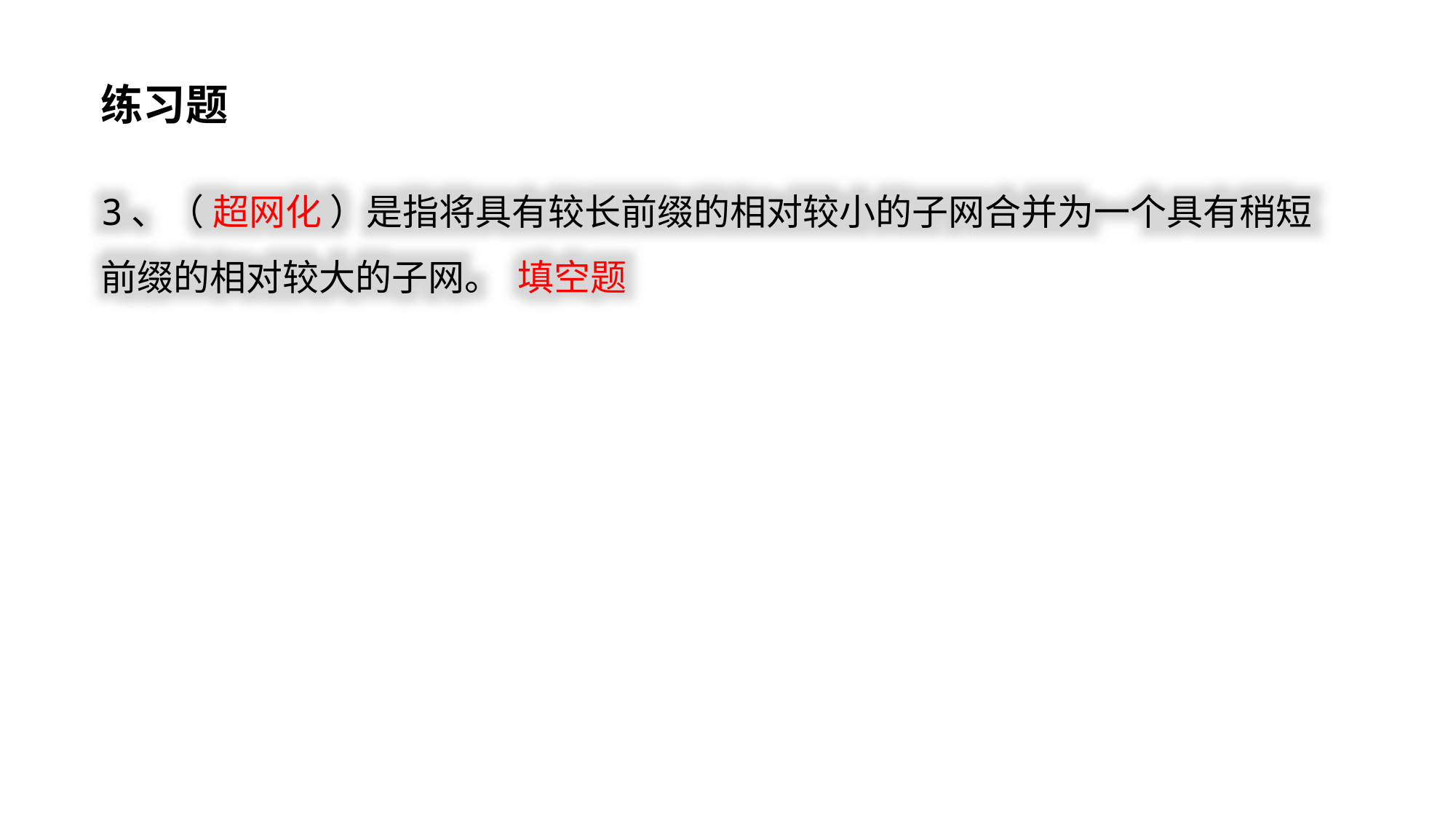

练习题
3、（ 超网化 ）是指将具有较长前缀的相对较小的子网合并为一个具有稍短前缀的相对较大的子网。  填空题